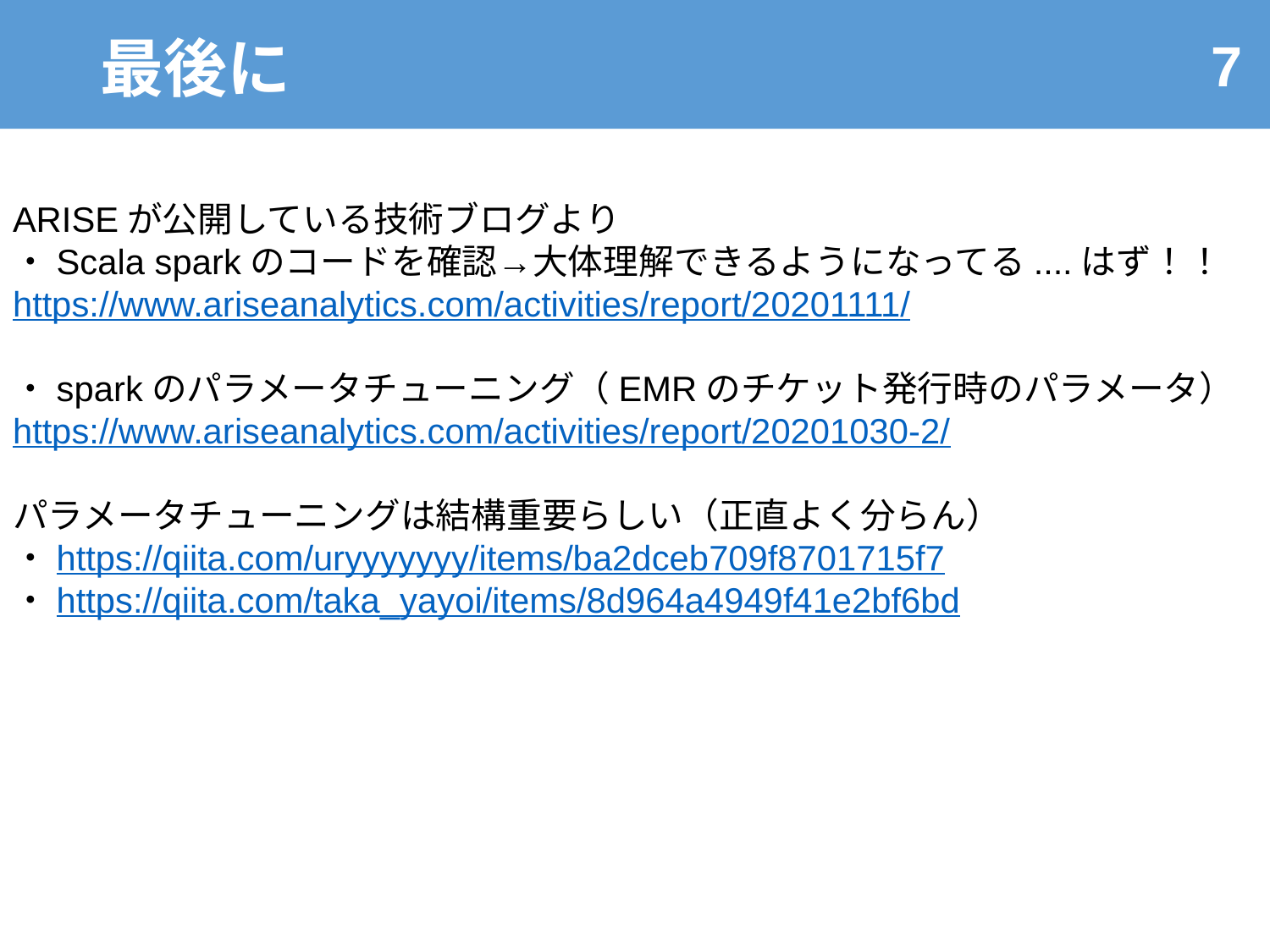

# 最後に
ARISEが公開している技術ブログより
・Scala sparkのコードを確認→大体理解できるようになってる....はず！！
https://www.ariseanalytics.com/activities/report/20201111/

・sparkのパラメータチューニング（EMRのチケット発行時のパラメータ）
https://www.ariseanalytics.com/activities/report/20201030-2/

パラメータチューニングは結構重要らしい（正直よく分らん）
・https://qiita.com/uryyyyyyy/items/ba2dceb709f8701715f7
・https://qiita.com/taka_yayoi/items/8d964a4949f41e2bf6bd